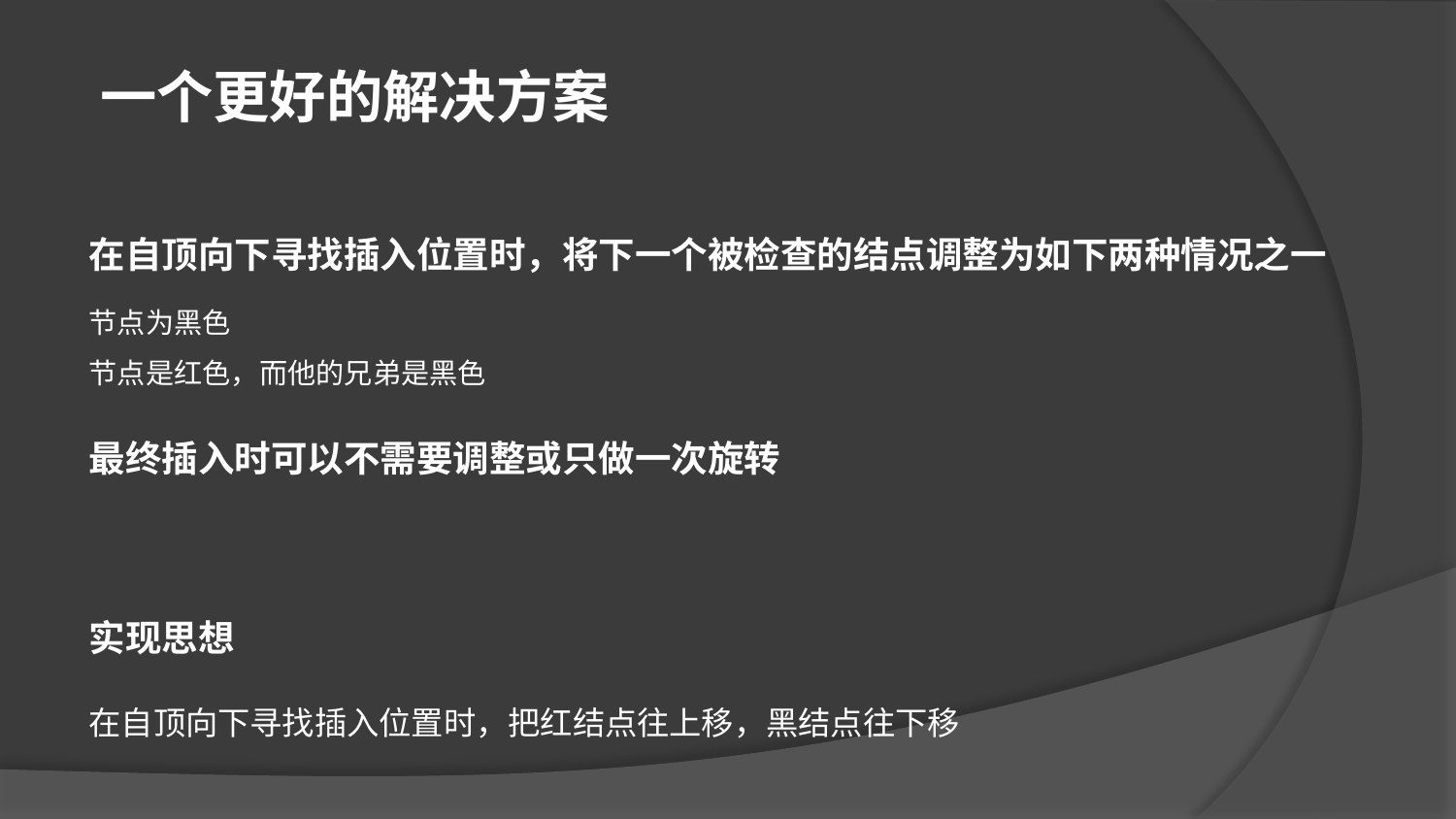

一个更好的解决方案
在自顶向下寻找插入位置时，将下一个被检查的结点调整为如下两种情况之一
节点为黑色
节点是红色，而他的兄弟是黑色
最终插入时可以不需要调整或只做一次旋转

实现思想
在自顶向下寻找插入位置时，把红结点往上移，黑结点往下移